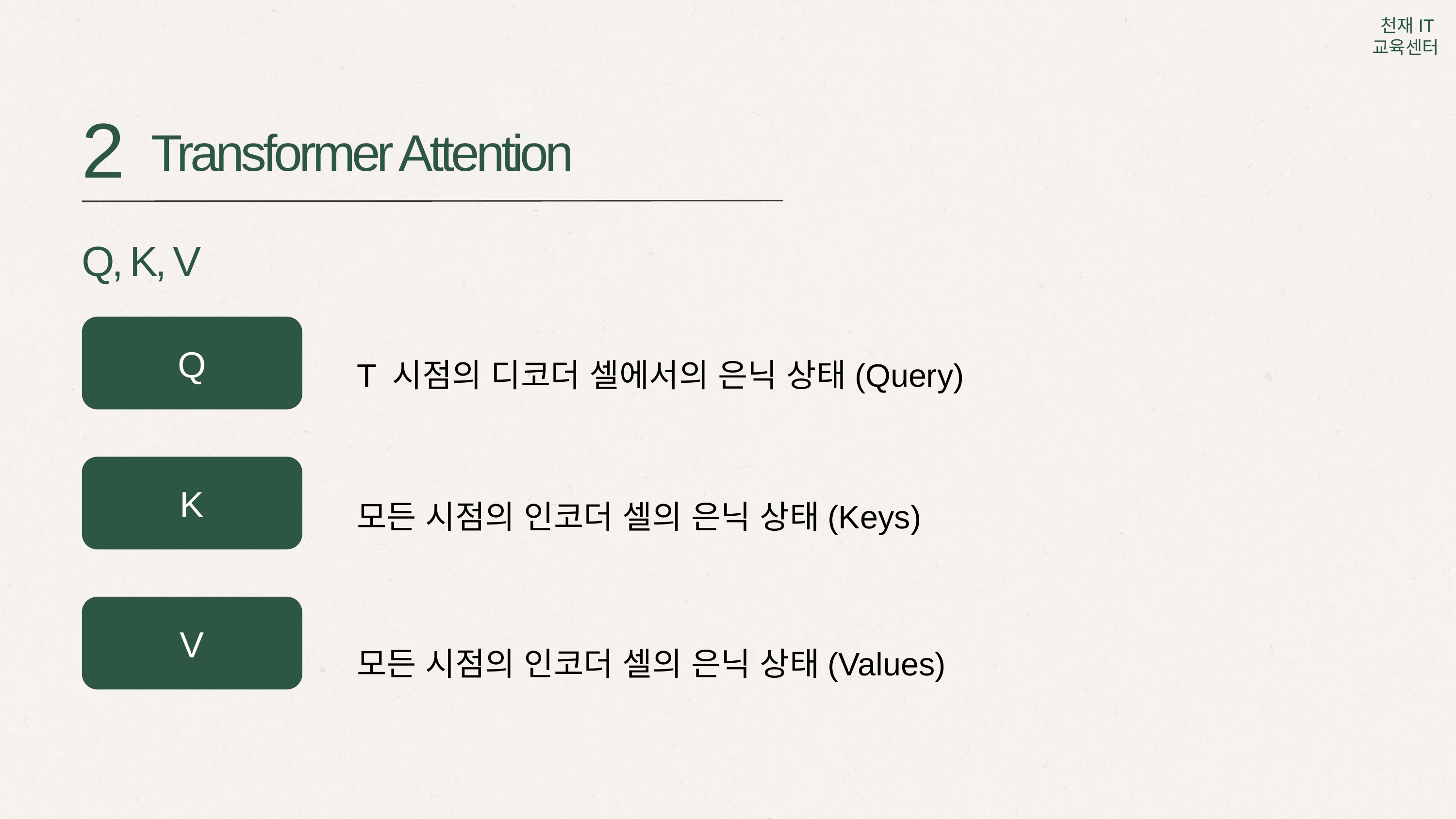

2
Transformer Attention

Q, K, V
Q
T 시점의 디코더 셀에서의 은닉 상태(Query)
K
모든 시점의 인코더 셀의 은닉 상태(Keys)
V
모든 시점의 인코더 셀의 은닉 상태(Values)